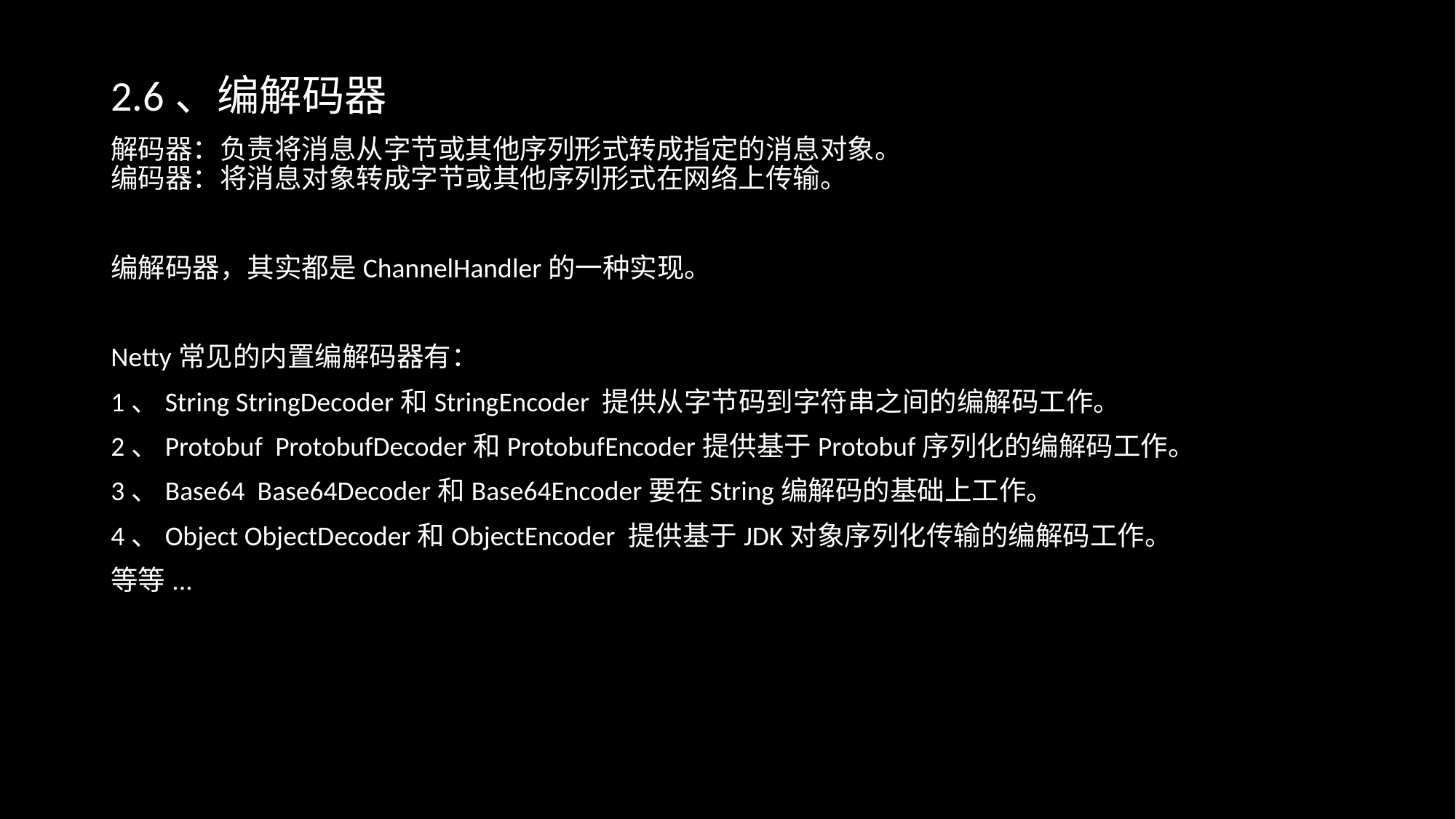

2.6、编解码器
解码器：负责将消息从字节或其他序列形式转成指定的消息对象。
编码器：将消息对象转成字节或其他序列形式在网络上传输。

编解码器，其实都是ChannelHandler的一种实现。

Netty常见的内置编解码器有：
1、String StringDecoder和StringEncoder 提供从字节码到字符串之间的编解码工作。
2、Protobuf  ProtobufDecoder和ProtobufEncoder提供基于Protobuf序列化的编解码工作。
3、Base64  Base64Decoder和Base64Encoder要在String编解码的基础上工作。
4、Object ObjectDecoder和ObjectEncoder 提供基于JDK对象序列化传输的编解码工作。
等等...